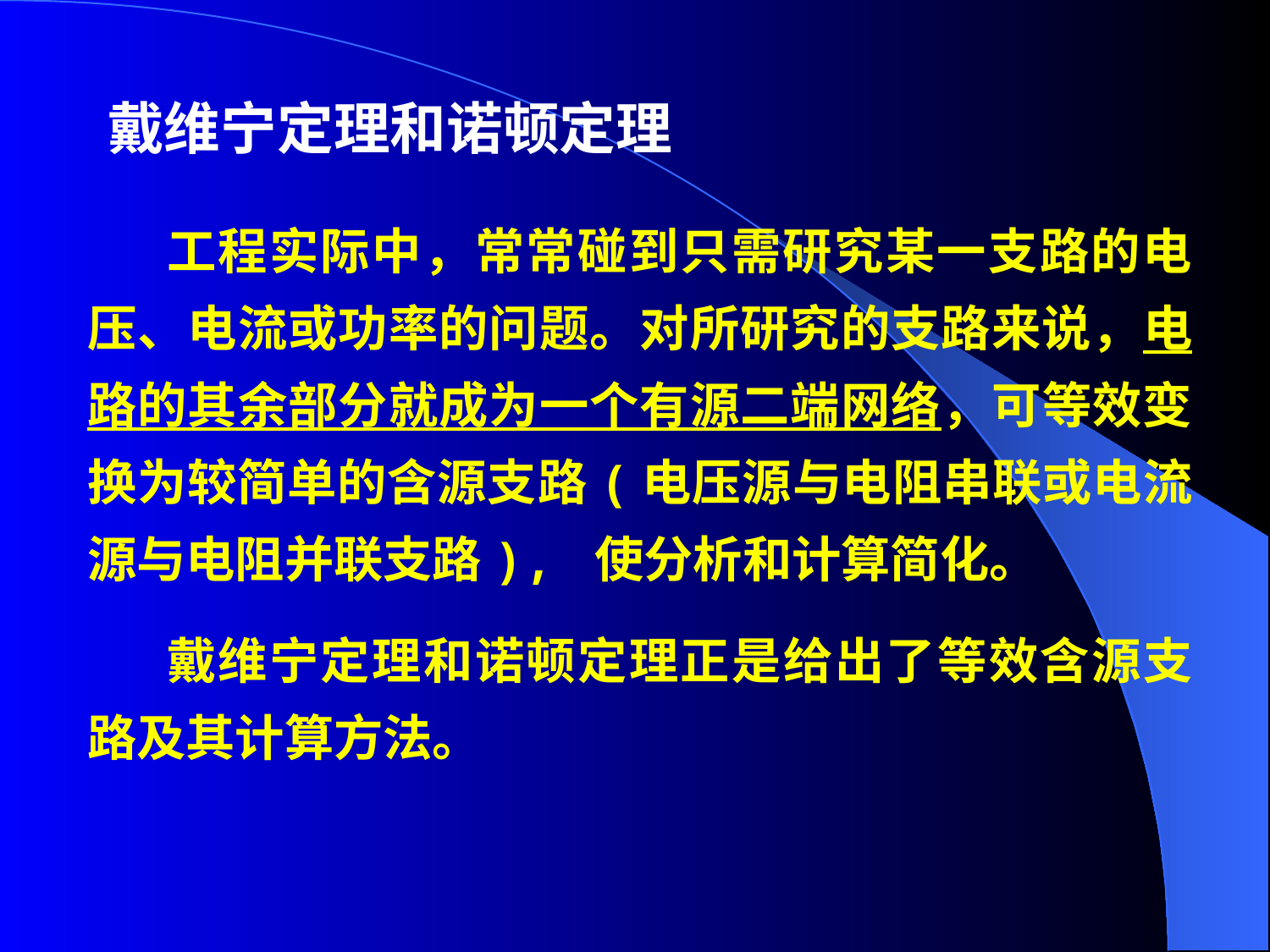

戴维宁定理和诺顿定理
工程实际中，常常碰到只需研究某一支路的电压、电流或功率的问题。对所研究的支路来说，电路的其余部分就成为一个有源二端网络，可等效变换为较简单的含源支路(电压源与电阻串联或电流源与电阻并联支路), 使分析和计算简化。
戴维宁定理和诺顿定理正是给出了等效含源支路及其计算方法。